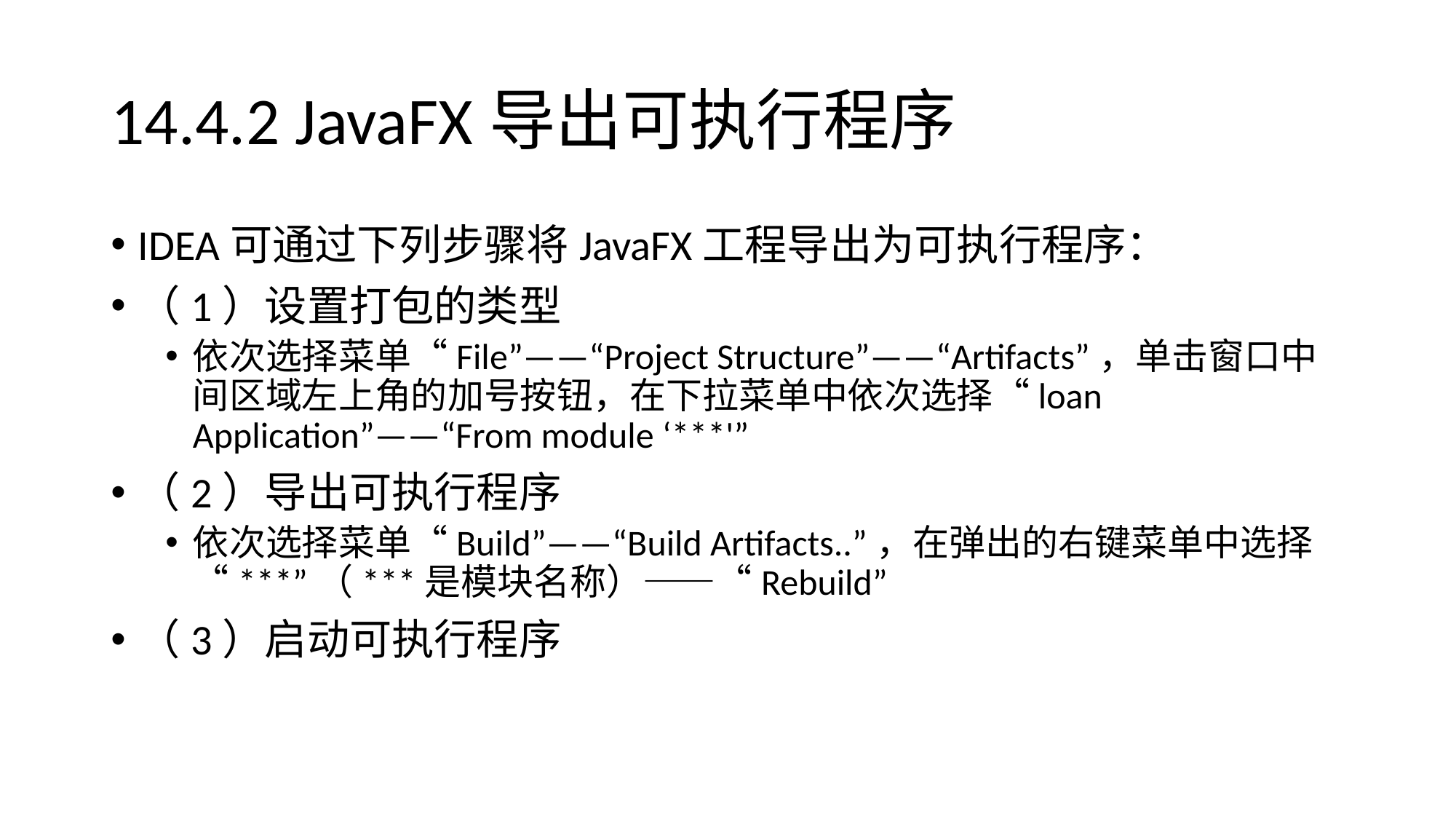

# 14.4.2 JavaFX导出可执行程序
IDEA可通过下列步骤将JavaFX工程导出为可执行程序：
（1）设置打包的类型
依次选择菜单“File”——“Project Structure”——“Artifacts”，单击窗口中间区域左上角的加号按钮，在下拉菜单中依次选择“loan Application”——“From module ‘***'”
（2）导出可执行程序
依次选择菜单“Build”——“Build Artifacts..”，在弹出的右键菜单中选择“***”（***是模块名称）——“Rebuild”
（3）启动可执行程序